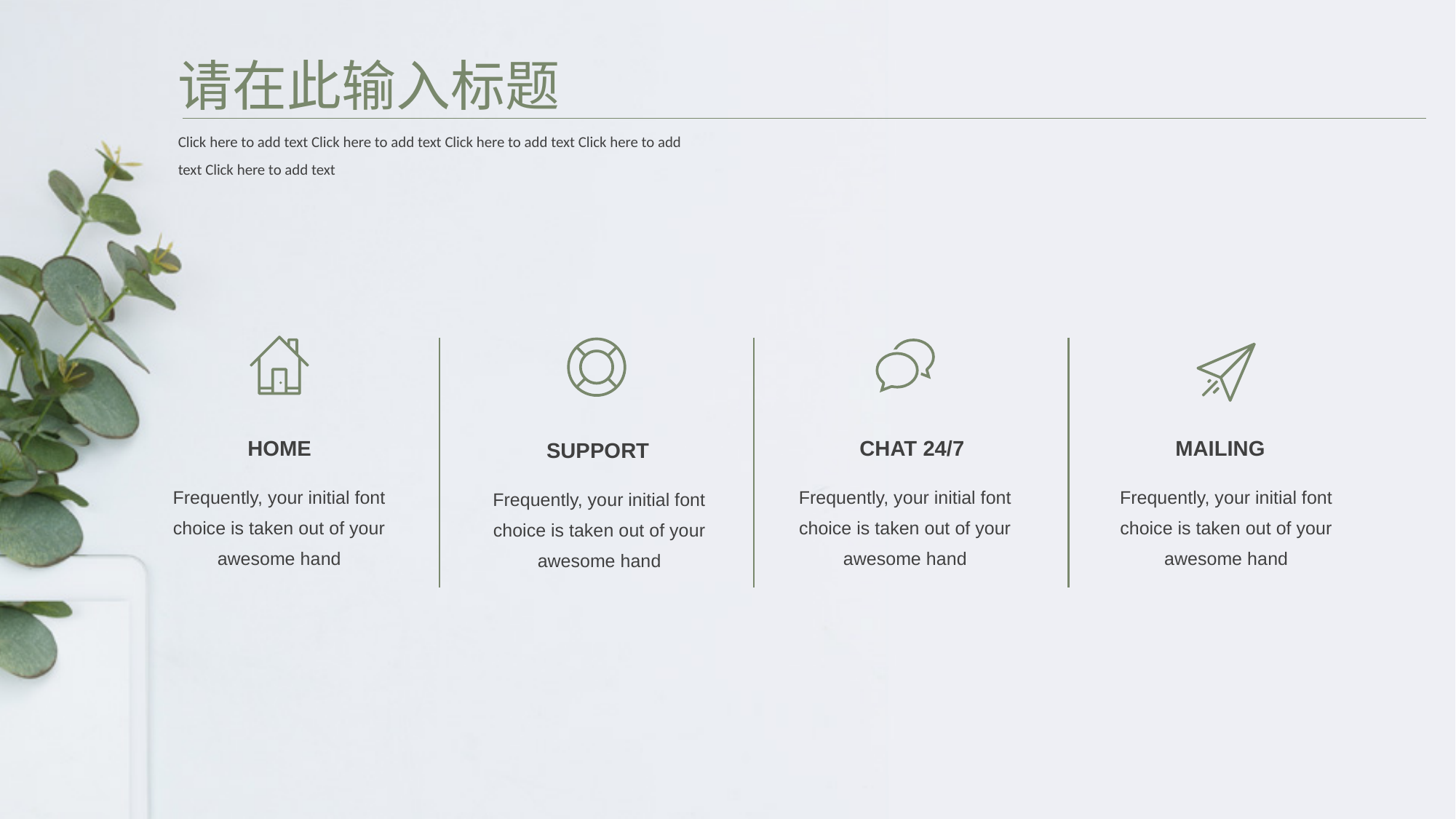

请在此输入标题
Click here to add text Click here to add text Click here to add text Click here to add text Click here to add text

HOME
CHAT 24/7
MAILING
SUPPORT
Frequently, your initial font choice is taken out of your awesome hand
Frequently, your initial font choice is taken out of your awesome hand
Frequently, your initial font choice is taken out of your awesome hand
Frequently, your initial font choice is taken out of your awesome hand